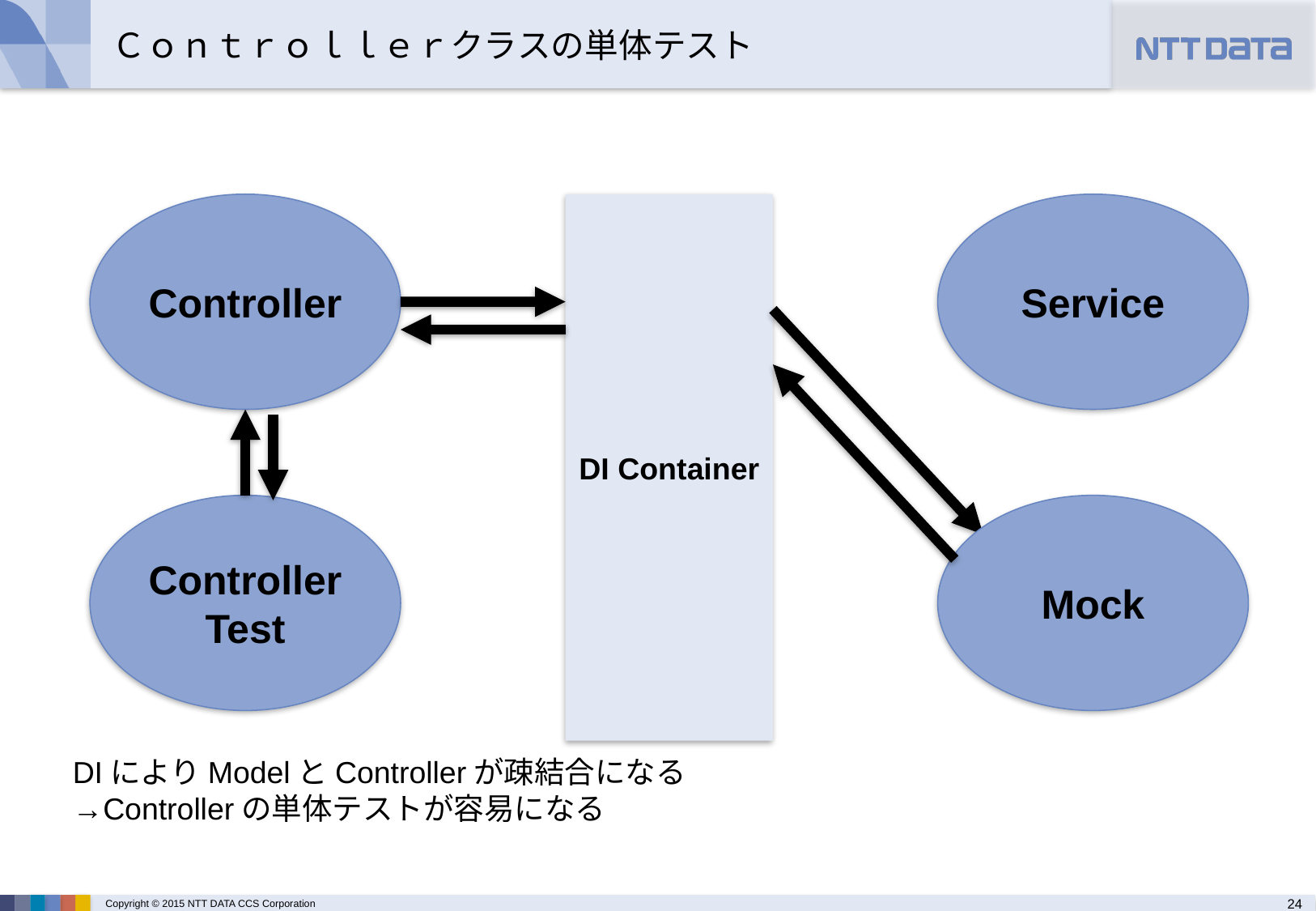

# Ｃｏｎｔｒｏｌｌｅｒクラスの単体テスト
Controller
DI Container
Service
Controller
Test
Mock
DIによりModelとControllerが疎結合になる
→Controllerの単体テストが容易になる